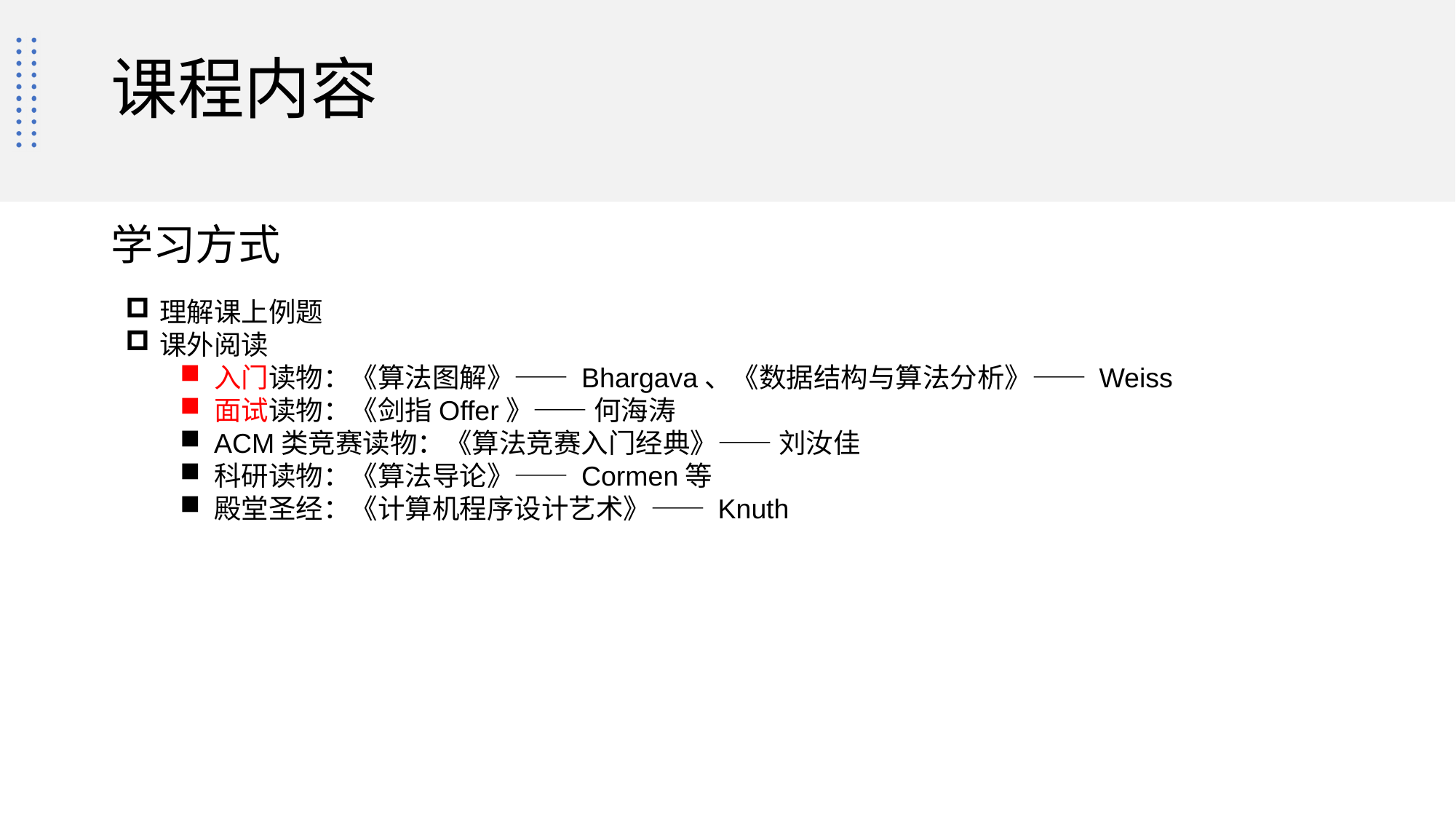

# 课程内容
学习方式
理解课上例题
课外阅读
入门读物：《算法图解》—— Bhargava、《数据结构与算法分析》—— Weiss
面试读物：《剑指Offer》—— 何海涛
ACM类竞赛读物：《算法竞赛入门经典》—— 刘汝佳
科研读物：《算法导论》—— Cormen等
殿堂圣经：《计算机程序设计艺术》—— Knuth